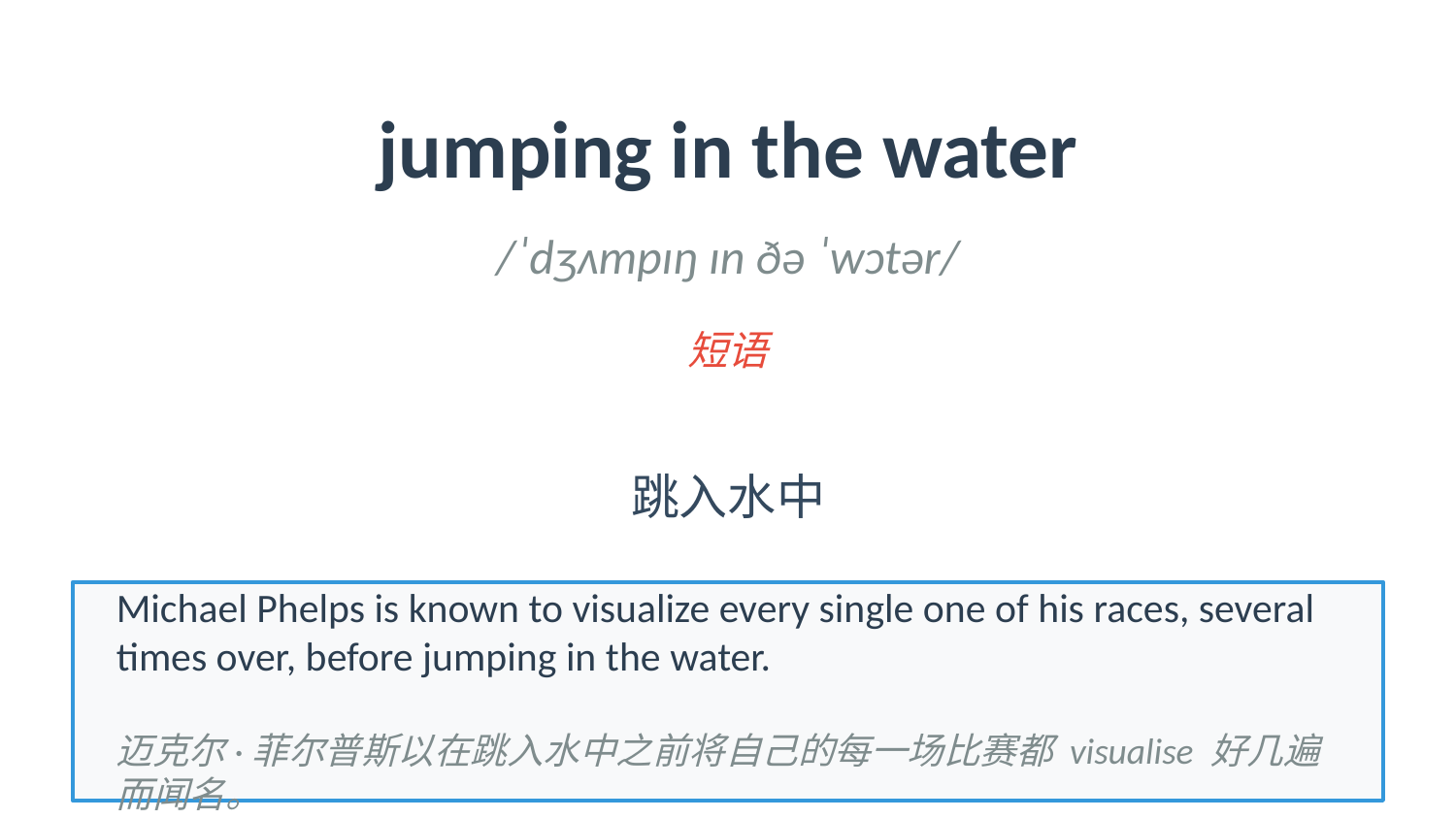

jumping in the water
/ˈdʒʌmpɪŋ ɪn ðə ˈwɔtər/
短语
跳入水中

Michael Phelps is known to visualize every single one of his races, several times over, before jumping in the water.

迈克尔·菲尔普斯以在跳入水中之前将自己的每一场比赛都 visualise 好几遍而闻名。